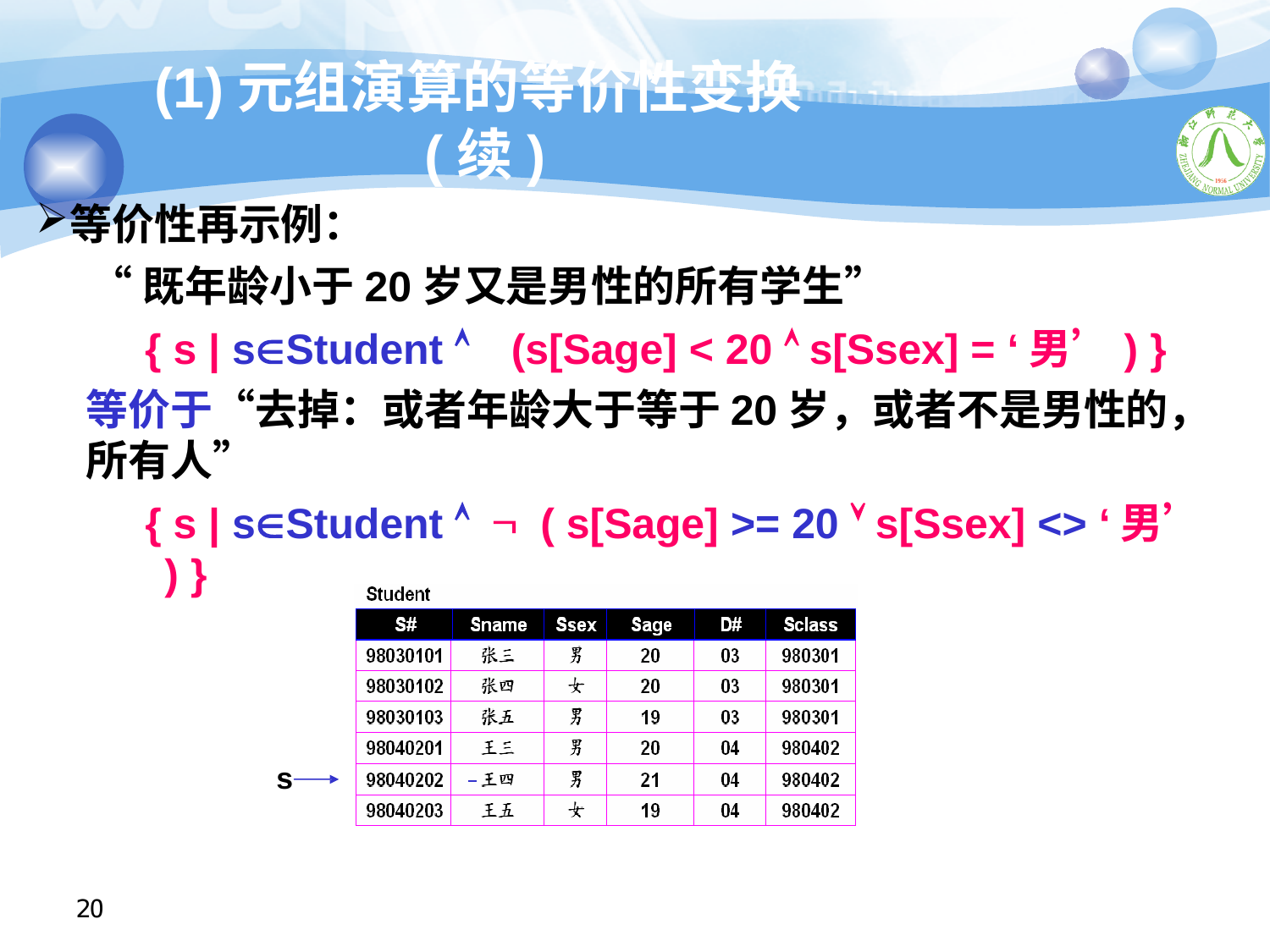

# (1)元组演算的等价性变换(续)
等价性再示例：
“既年龄小于20岁又是男性的所有学生”
{ s | s∈Student ∧  (s[Sage] < 20 ∧ s[Ssex] = ‘男’) }
等价于“去掉：或者年龄大于等于20岁，或者不是男性的，所有人”
{ s | s∈Student ∧  ¬ ( s[Sage] >= 20 ∨ s[Ssex] <> ‘男’ ) }

s

20